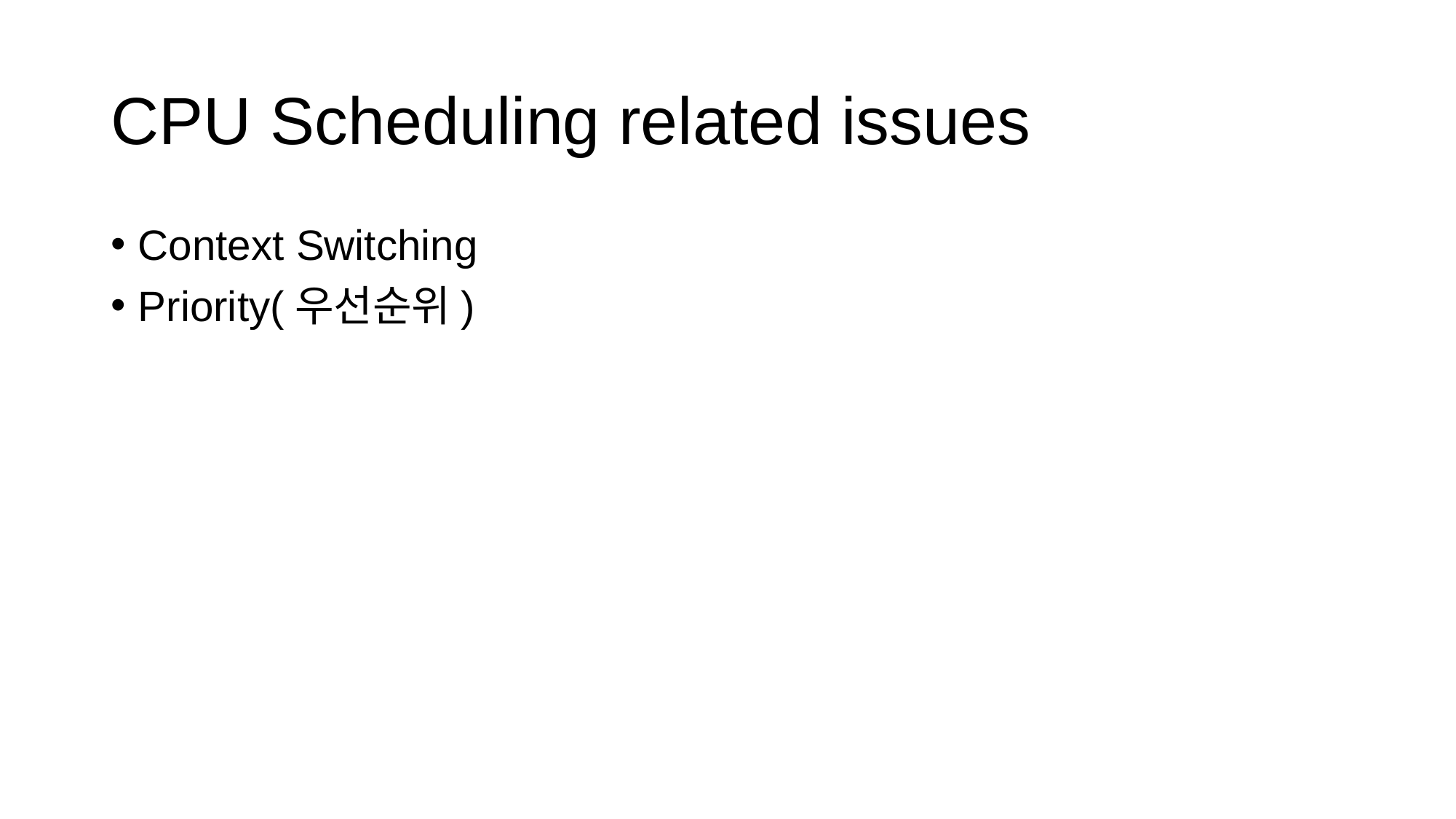

# CPU Scheduling related issues
Context Switching
Priority(우선순위)